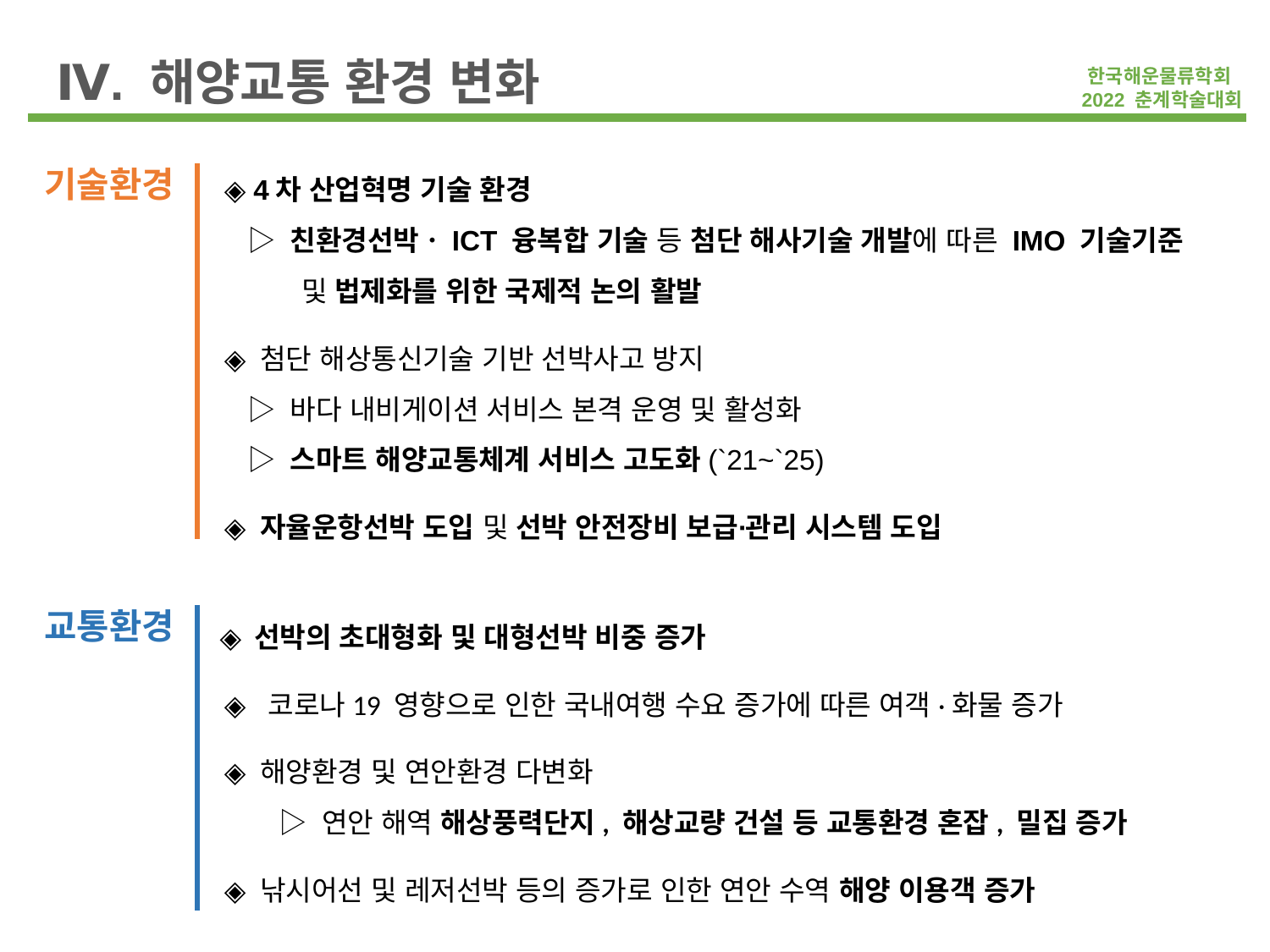

Ⅳ. 해양교통 환경 변화
한국해운물류학회
2022 춘계학술대회
   ◈ 4차 산업혁명 기술 환경
      ▷ 친환경선박ㆍICT 융복합 기술 등 첨단 해사기술 개발에 따른 IMO 기술기준
            및 법제화를 위한 국제적 논의 활발
   ◈ 첨단 해상통신기술 기반 선박사고 방지
      ▷ 바다 내비게이션 서비스 본격 운영 및 활성화
      ▷ 스마트 해양교통체계 서비스 고도화(`21~`25)
   ◈ 자율운항선박 도입 및 선박 안전장비 보급∙관리 시스템 도입
기술환경
   ◈ 선박의 초대형화 및 대형선박 비중 증가
   ◈  코로나19 영향으로 인한 국내여행 수요 증가에 따른 여객·화물 증가
   ◈ 해양환경 및 연안환경 다변화
          ▷ 연안 해역 해상풍력단지, 해상교량 건설 등 교통환경 혼잡, 밀집 증가
   ◈ 낚시어선 및 레저선박 등의 증가로 인한 연안 수역 해양 이용객 증가
교통환경